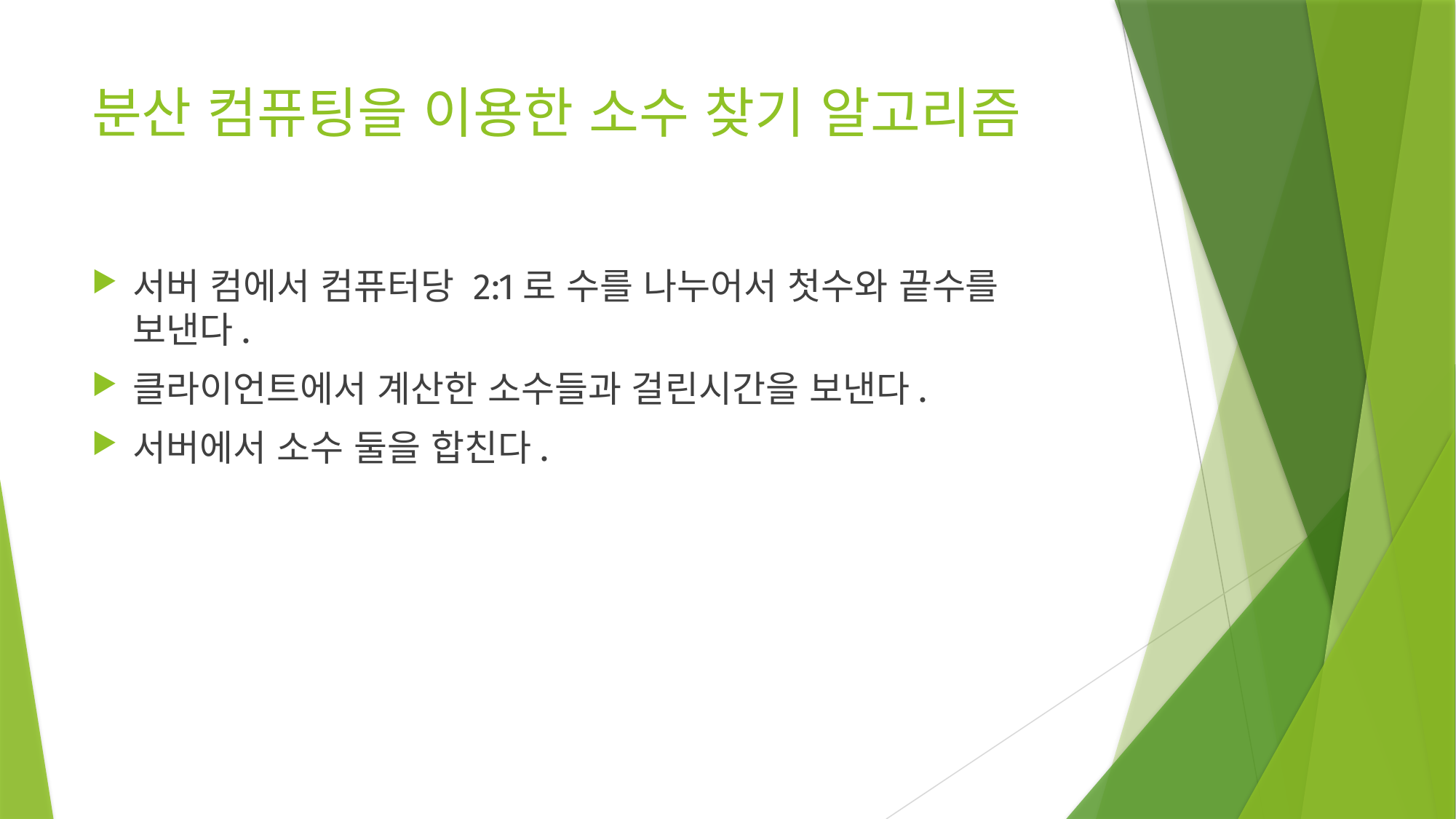

# 분산 컴퓨팅을 이용한 소수 찾기 알고리즘
서버 컴에서 컴퓨터당 2:1로 수를 나누어서 첫수와 끝수를 보낸다.
클라이언트에서 계산한 소수들과 걸린시간을 보낸다.
서버에서 소수 둘을 합친다.